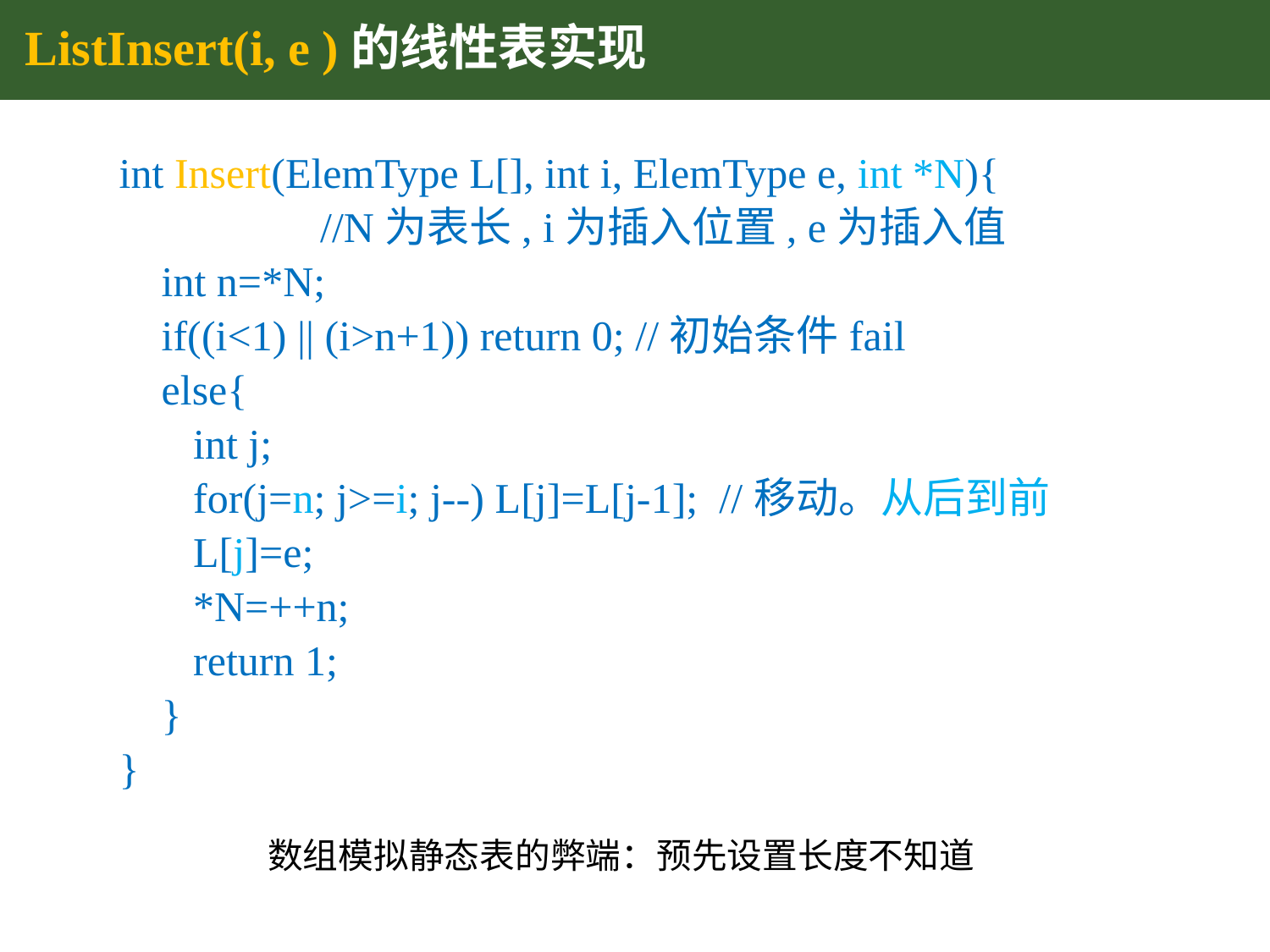

# ListInsert(i, e )的线性表实现
int Insert(ElemType L[], int i, ElemType e, int *N){
                   //N为表长, i为插入位置, e为插入值
    int n=*N;
    if((i<1) || (i>n+1)) return 0; //初始条件fail
    else{
       int j;
       for(j=n; j>=i; j--) L[j]=L[j-1];  //移动。从后到前
       L[j]=e;
       *N=++n;
       return 1;
    }
}

What is Decision Tree？
What is Decision Tree？
数组模拟静态表的弊端：预先设置长度不知道